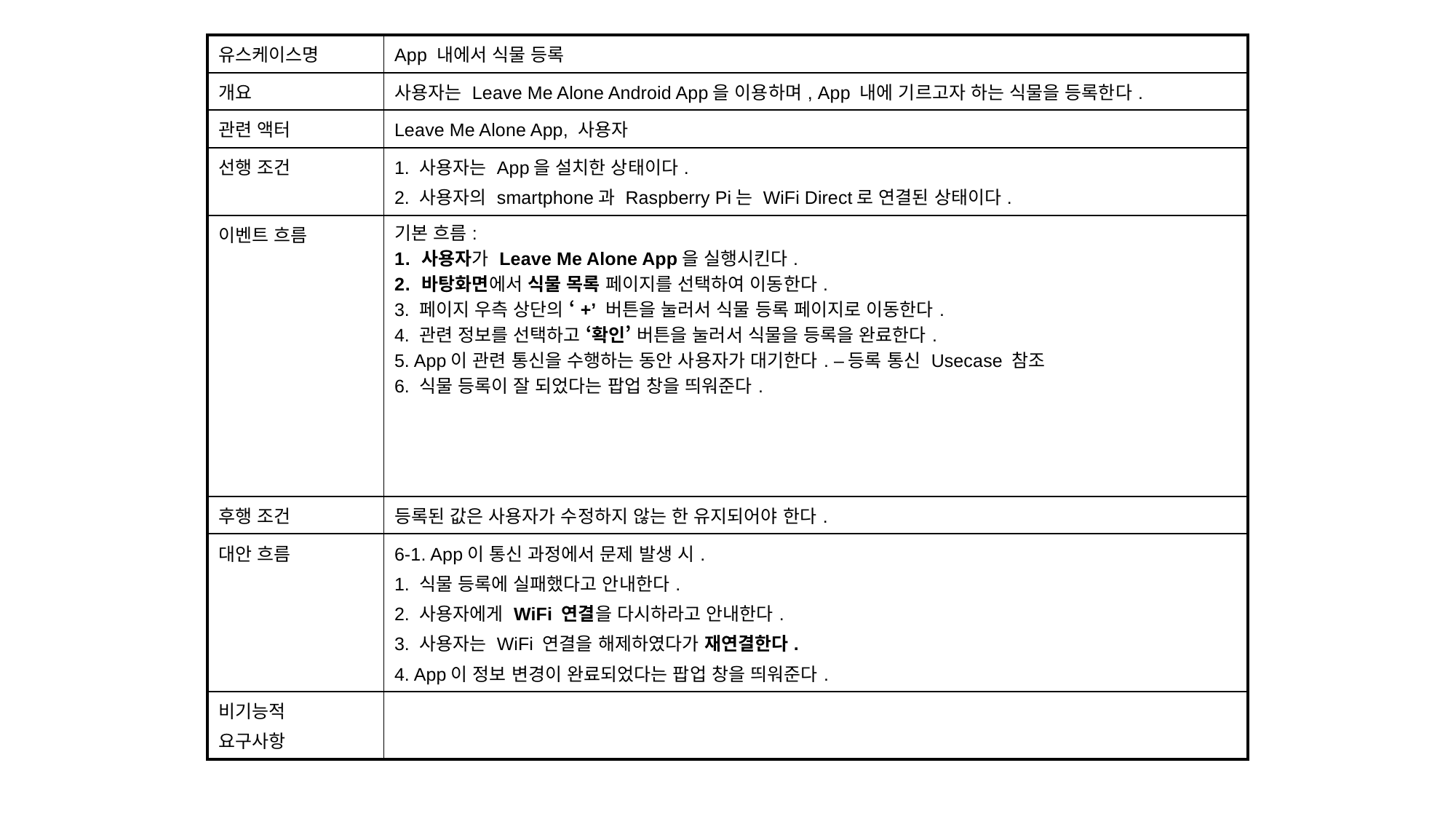

| 유스케이스명 | App 내에서 식물 등록 |
| --- | --- |
| 개요 | 사용자는 Leave Me Alone Android App을 이용하며, App 내에 기르고자 하는 식물을 등록한다. |
| 관련 액터 | Leave Me Alone App, 사용자 |
| 선행 조건 | 1. 사용자는 App을 설치한 상태이다. 2. 사용자의 smartphone과 Raspberry Pi는 WiFi Direct로 연결된 상태이다. |
| 이벤트 흐름 | 기본 흐름: 사용자가 Leave Me Alone App을 실행시킨다. 바탕화면에서 식물 목록 페이지를 선택하여 이동한다. 3. 페이지 우측 상단의 ‘+’ 버튼을 눌러서 식물 등록 페이지로 이동한다. 4. 관련 정보를 선택하고 ‘확인’ 버튼을 눌러서 식물을 등록을 완료한다. 5. App이 관련 통신을 수행하는 동안 사용자가 대기한다. –등록 통신 Usecase 참조 6. 식물 등록이 잘 되었다는 팝업 창을 띄워준다. |
| 후행 조건 | 등록된 값은 사용자가 수정하지 않는 한 유지되어야 한다. |
| 대안 흐름 | 6-1. App이 통신 과정에서 문제 발생 시. 1. 식물 등록에 실패했다고 안내한다. 2. 사용자에게 WiFi 연결을 다시하라고 안내한다. 3. 사용자는 WiFi 연결을 해제하였다가 재연결한다. 4. App이 정보 변경이 완료되었다는 팝업 창을 띄워준다. |
| 비기능적 요구사항 |  |